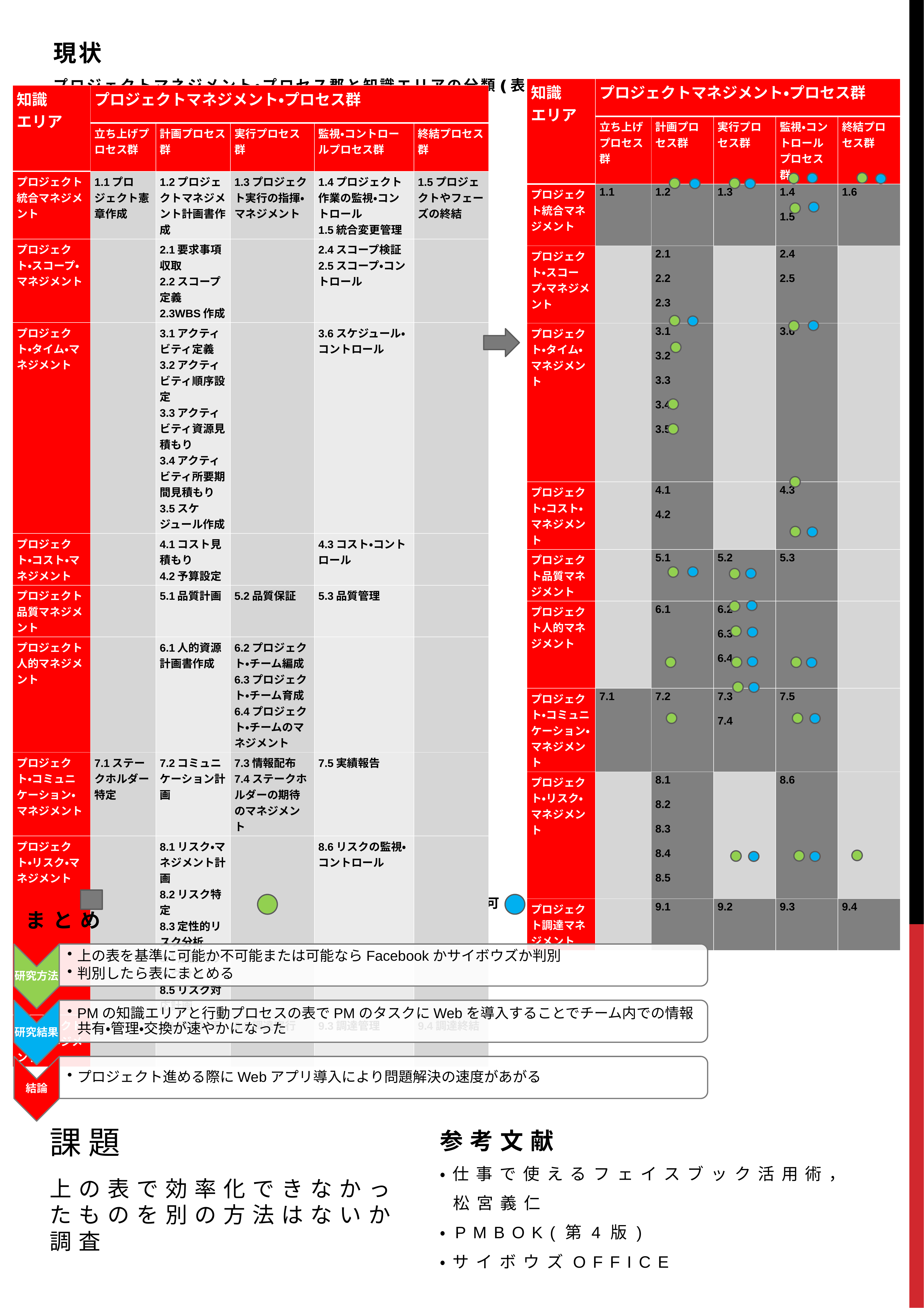

現状
プロジェクトマネジメント・プロセス郡と知識エリアの分類(表)

| 知識 エリア | プロジェクトマネジメント・プロセス群 |  |  |  |  |
| --- | --- | --- | --- | --- | --- |
|  | 立ち上げプロセス群 | 計画プロセス群 | 実行プロセス群 | 監視・コントロールプロセス群 | 終結プロセス群 |
| プロジェクト統合マネジメント | 1.1 | 1.2 | 1.3 | 1.4 1.5 | 1.6 |
| プロジェクト・スコープ・マネジメント |  | 2.1 2.2 2.3 |  | 2.4 2.5 |  |
| プロジェクト・タイム・マネジメント |  | 3.1 3.2 3.3 3.4 3.5 |  | 3.6 |  |
| プロジェクト・コスト・マネジメント |  | 4.1 4.2 |  | 4.3 |  |
| プロジェクト品質マネジメント |  | 5.1 | 5.2 | 5.3 |  |
| プロジェクト人的マネジメント |  | 6.1 | 6.2 6.3 6.4 |  |  |
| プロジェクト・コミュニケーション・マネジメント | 7.1 | 7.2 | 7.3 7.4 | 7.5 |  |
| プロジェクト・リスク・マネジメント |  | 8.1 8.2 8.3 8.4 8.5 |  | 8.6 |  |
| プロジェクト調達マネジメント |  | 9.1 | 9.2 | 9.3 | 9.4 |
| 知識 エリア | プロジェクトマネジメント・プロセス群 |  |  |  |  |
| --- | --- | --- | --- | --- | --- |
|  | 立ち上げプロセス群 | 計画プロセス群 | 実行プロセス群 | 監視・コントロールプロセス群 | 終結プロセス群 |
| プロジェクト統合マネジメント | 1.1プロジェクト憲章作成 | 1.2プロジェクトマネジメント計画書作成 | 1.3プロジェクト実行の指揮・マネジメント | 1.4プロジェクト作業の監視・コントロール 1.5統合変更管理 | 1.5プロジェクトやフェーズの終結 |
| プロジェクト・スコープ・マネジメント |  | 2.1要求事項収取 2.2スコープ定義 2.3WBS作成 |  | 2.4スコープ検証 2.5スコープ・コントロール |  |
| プロジェクト・タイム・マネジメント |  | 3.1アクティビティ定義 3.2アクティビティ順序設定 3.3アクティビティ資源見積もり 3.4アクティビティ所要期間見積もり 3.5スケジュール作成 |  | 3.6スケジュール・コントロール |  |
| プロジェクト・コスト・マネジメント |  | 4.1コスト見積もり 4.2予算設定 |  | 4.3コスト・コントロール |  |
| プロジェクト品質マネジメント |  | 5.1品質計画 | 5.2品質保証 | 5.3品質管理 |  |
| プロジェクト人的マネジメント |  | 6.1人的資源計画書作成 | 6.2プロジェクト・チーム編成 6.3プロジェクト・チーム育成 6.4プロジェクト・チームのマネジメント |  |  |
| プロジェクト・コミュニケーション・マネジメント | 7.1ステークホルダー特定 | 7.2コミュニケーション計画 | 7.3情報配布 7.4ステークホルダーの期待のマネジメント | 7.5実績報告 |  |
| プロジェクト・リスク・マネジメント |  | 8.1リスク・マネジメント計画 8.2リスク特定 8.3定性的リスク分析 8.4定量的リスク分析 8.5リスク対応計画 |  | 8.6リスクの監視・コントロール |  |
| プロジェクト調達マネジメント |  | 9.1調達計画 | 9.2調達実行 | 9.3調達管理 | 9.4調達終結 |

上の表についての説明
背景　　:タスク項目あり　　:facebookで可能　　:サイボウズで可能　番号:タスク番号

まとめ

研究方法
上の表を基準に可能か不可能または可能ならFacebookかサイボウズか判別
判別したら表にまとめる
研究結果
PMの知識エリアと行動プロセスの表でPMのタスクにWebを導入することでチーム内での情報共有・管理・交換が速やかになった
結論
プロジェクト進める際にWebアプリ導入により問題解決の速度があがる
課題
上の表で効率化できなかったものを別の方法はないか調査

参考文献
・仕事で使えるフェイスブック活用術，
 松宮義仁
・PMBOK(第4版)
・サイボウズOffice